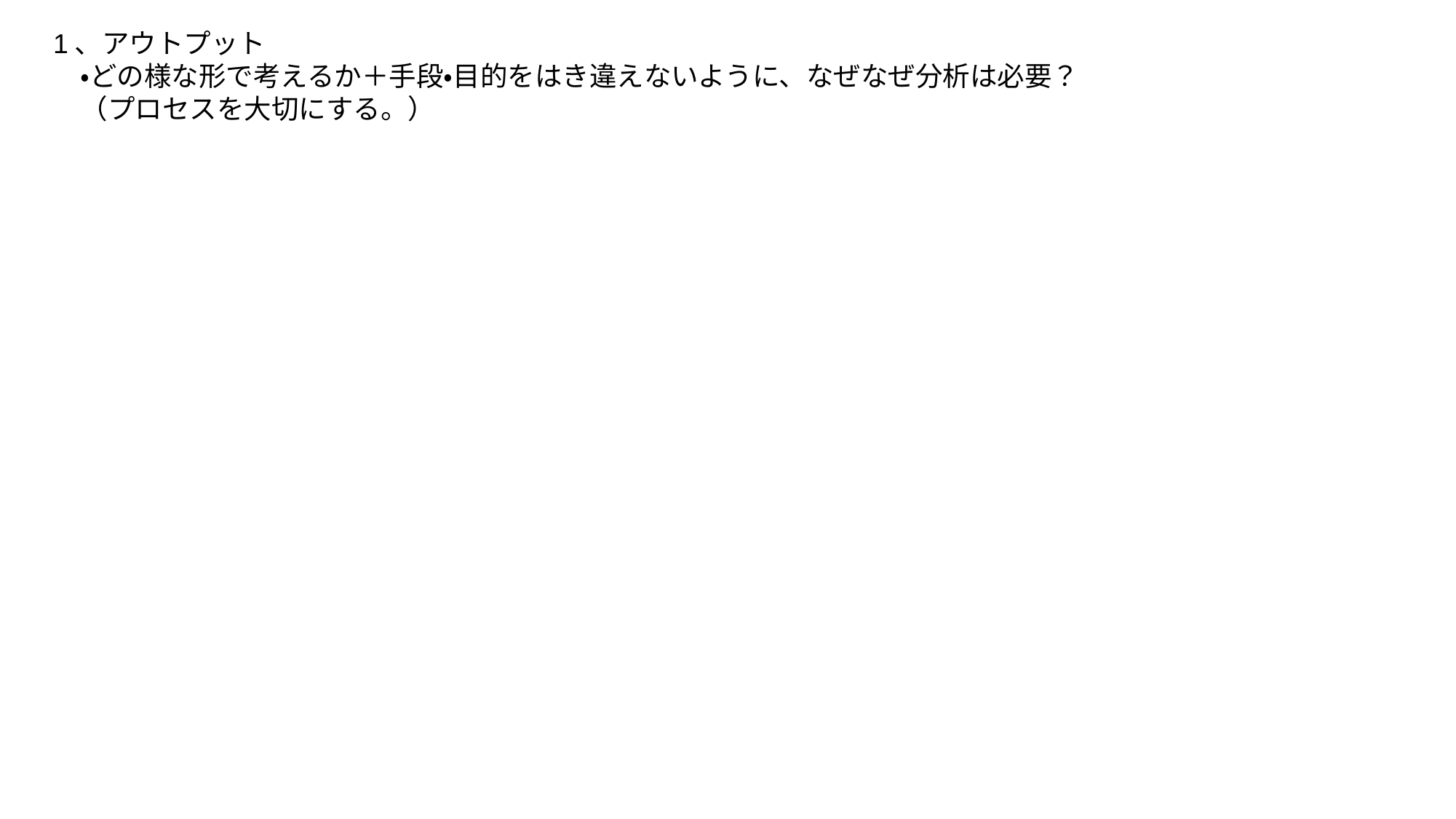

1、アウトプット
　・どの様な形で考えるか＋手段・目的をはき違えないように、なぜなぜ分析は必要？
　（プロセスを大切にする。）